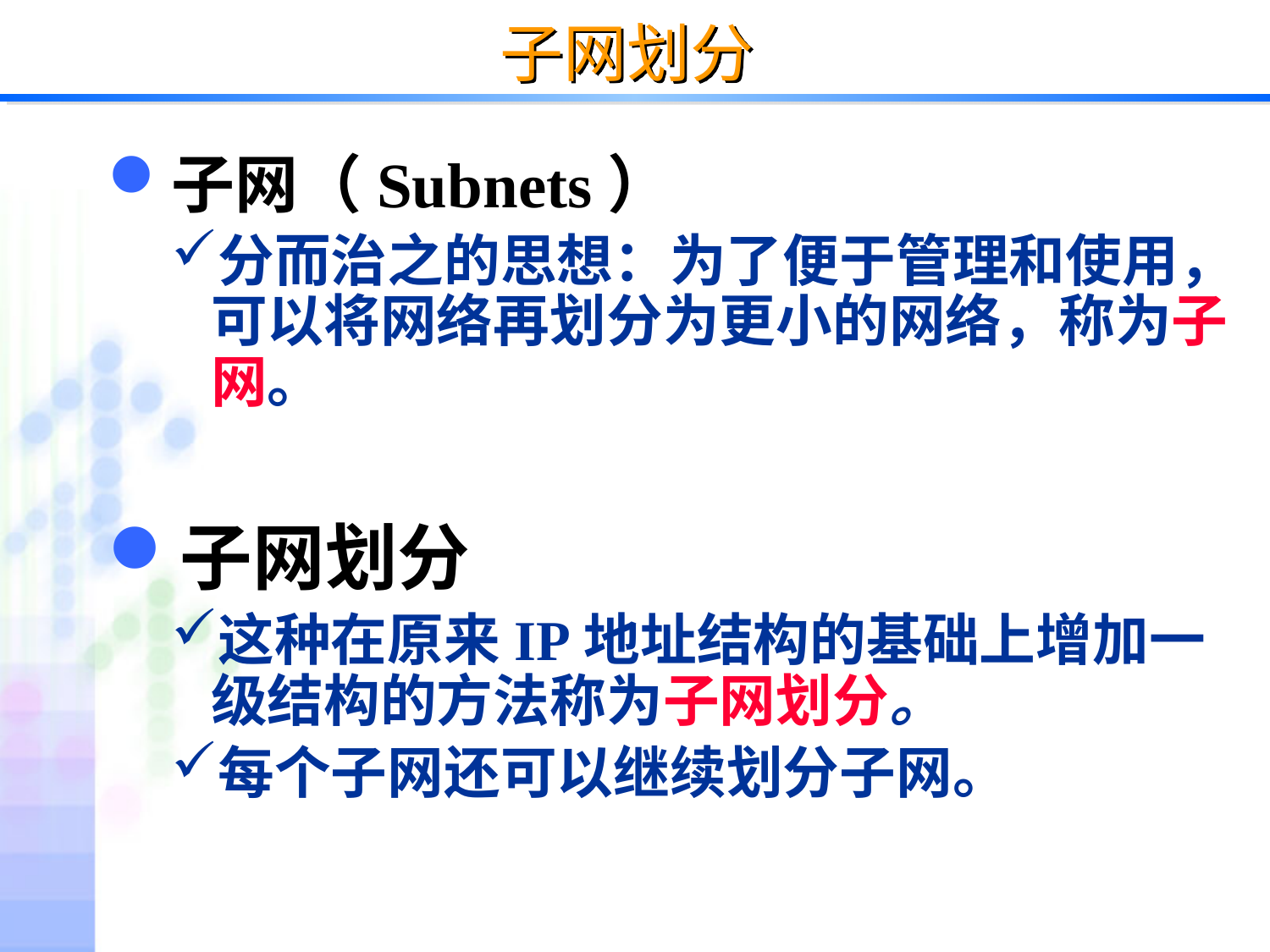

# 子网划分
子网（Subnets）
分而治之的思想：为了便于管理和使用，可以将网络再划分为更小的网络，称为子网。

子网划分
这种在原来IP地址结构的基础上增加一级结构的方法称为子网划分。
每个子网还可以继续划分子网。